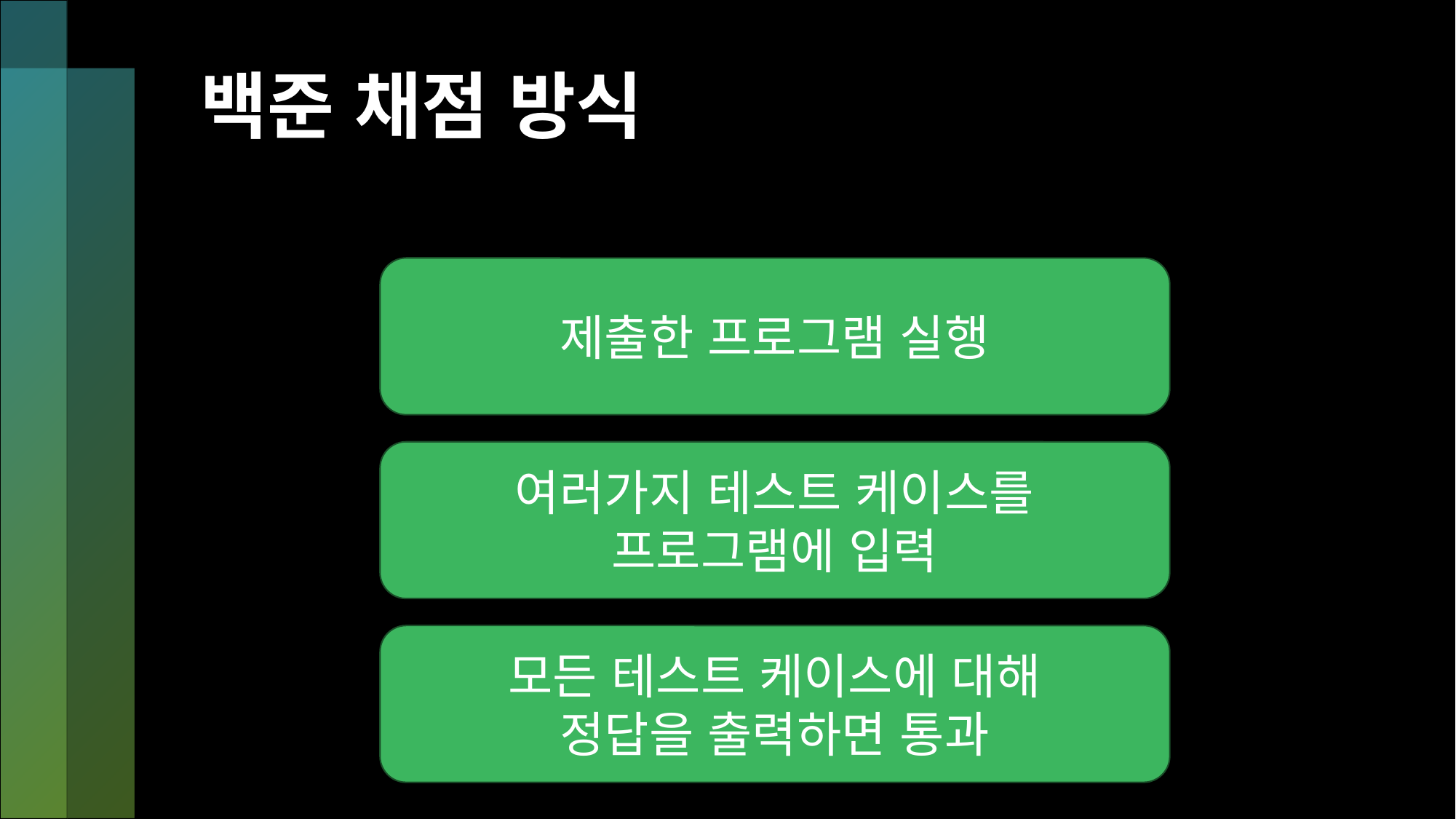

# 백준 채점 방식
제출한 프로그램 실행
여러가지 테스트 케이스를
프로그램에 입력
모든 테스트 케이스에 대해
정답을 출력하면 통과